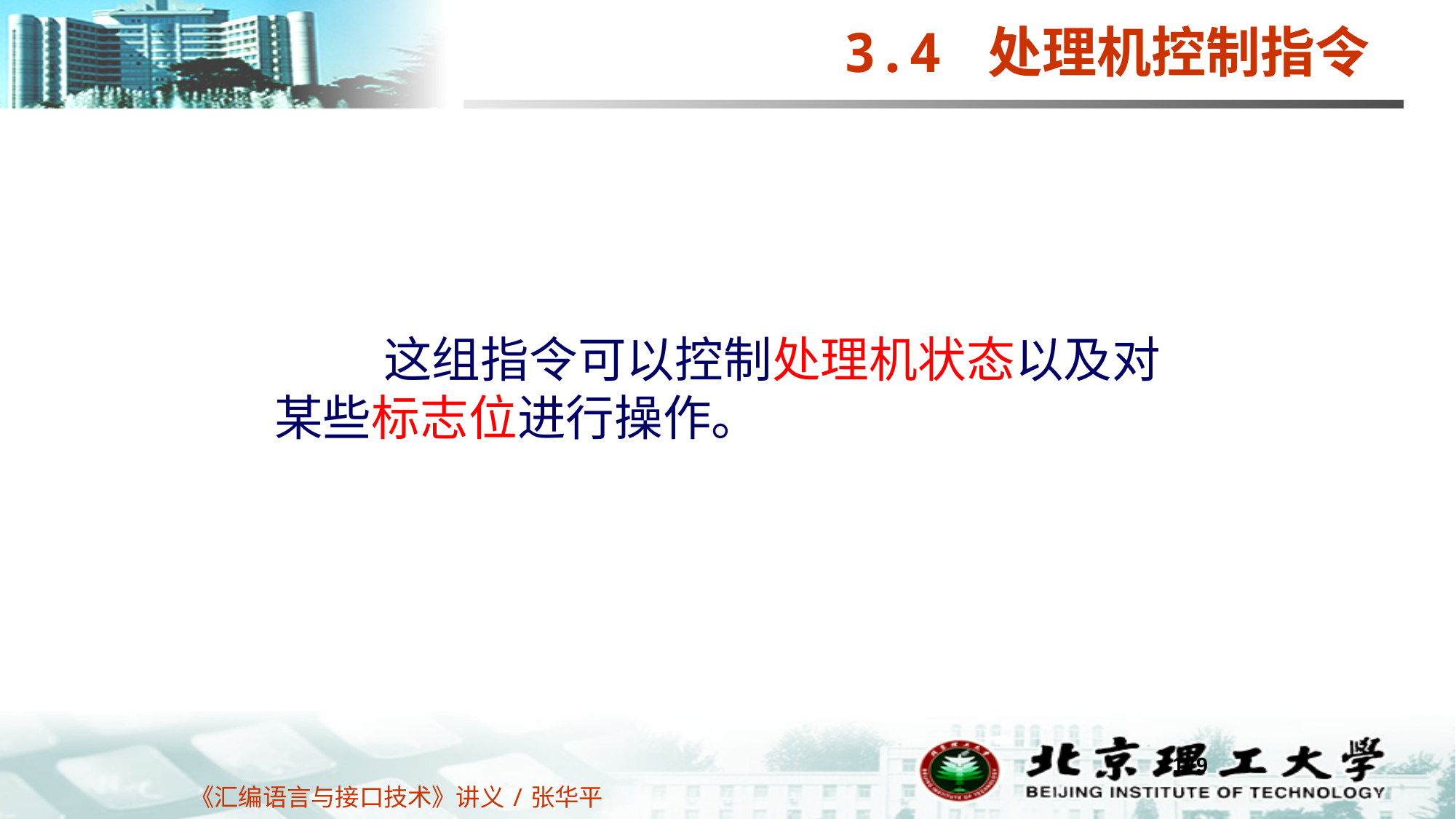

3.4 处理机控制指令
	这组指令可以控制处理机状态以及对某些标志位进行操作。
179